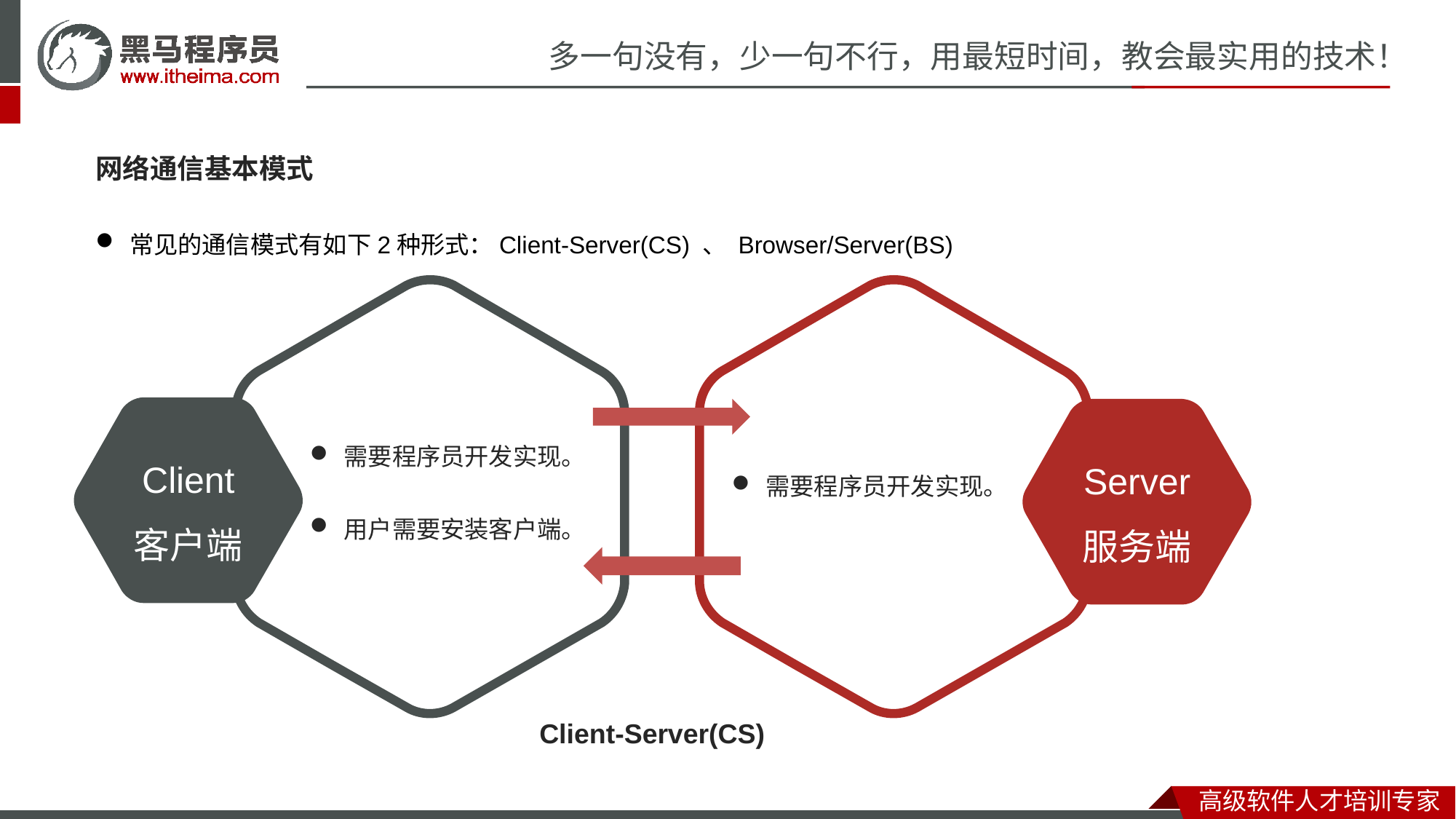

网络通信基本模式
常见的通信模式有如下2种形式：Client-Server(CS) 、 Browser/Server(BS)

需要程序员开发实现。
用户需要安装客户端。
Client
客户端

Server
服务端
需要程序员开发实现。

Client-Server(CS)